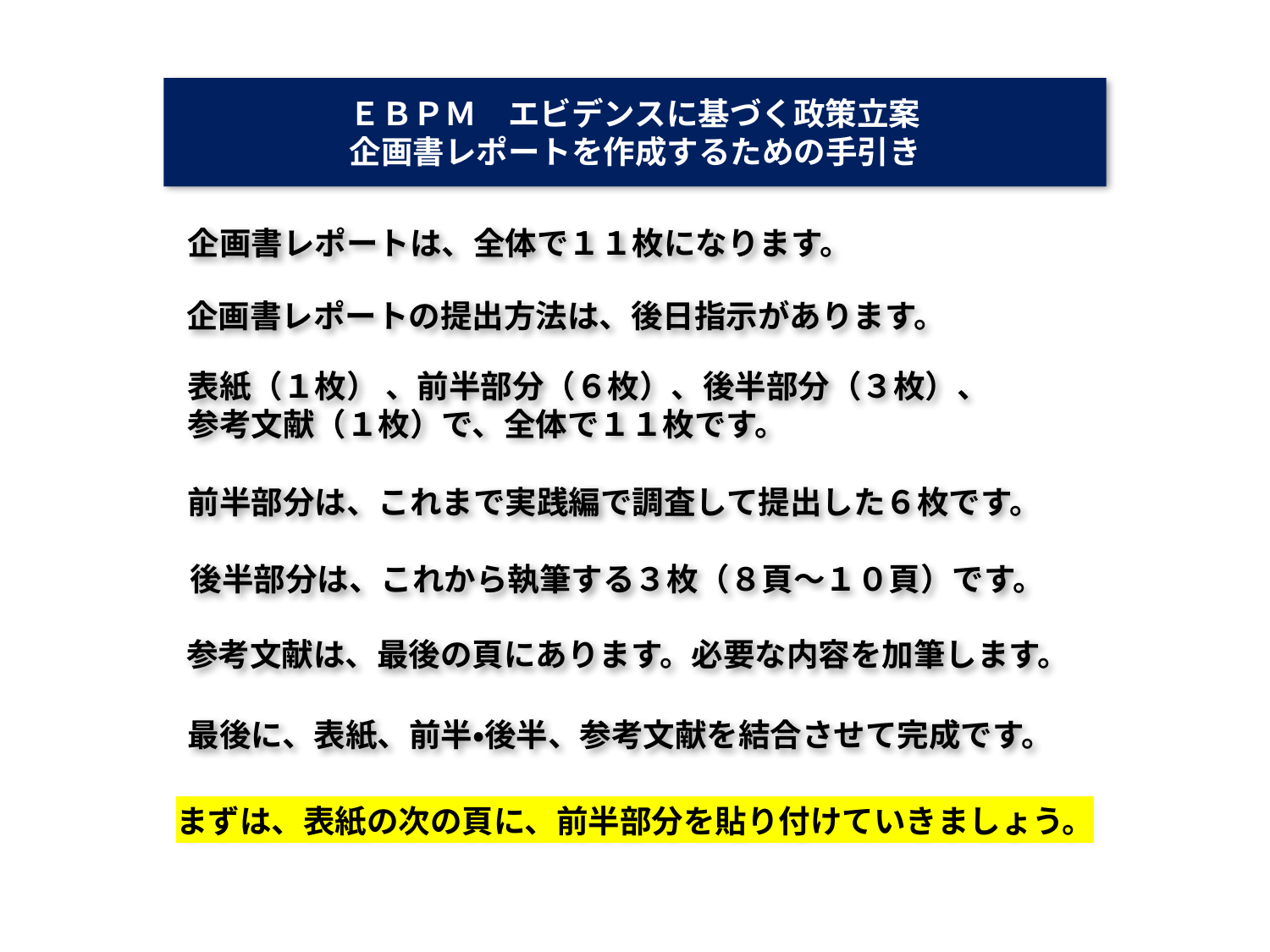

ＥＢＰＭ　エビデンスに基づく政策立案
企画書レポートを作成するための手引き
企画書レポートは、全体で１１枚になります。
表紙（１枚） 、前半部分（６枚）、後半部分（３枚）、参考文献（１枚）で、全体で１１枚です。
前半部分は、これまで実践編で調査して提出した６枚です。
後半部分は、これから執筆する３枚（８頁～１０頁）です。
最後に、表紙、前半・後半、参考文献を結合させて完成です。
参考文献は、最後の頁にあります。必要な内容を加筆します。
まずは、表紙の次の頁に、前半部分を貼り付けていきましょう。
企画書レポートの提出方法は、後日指示があります。